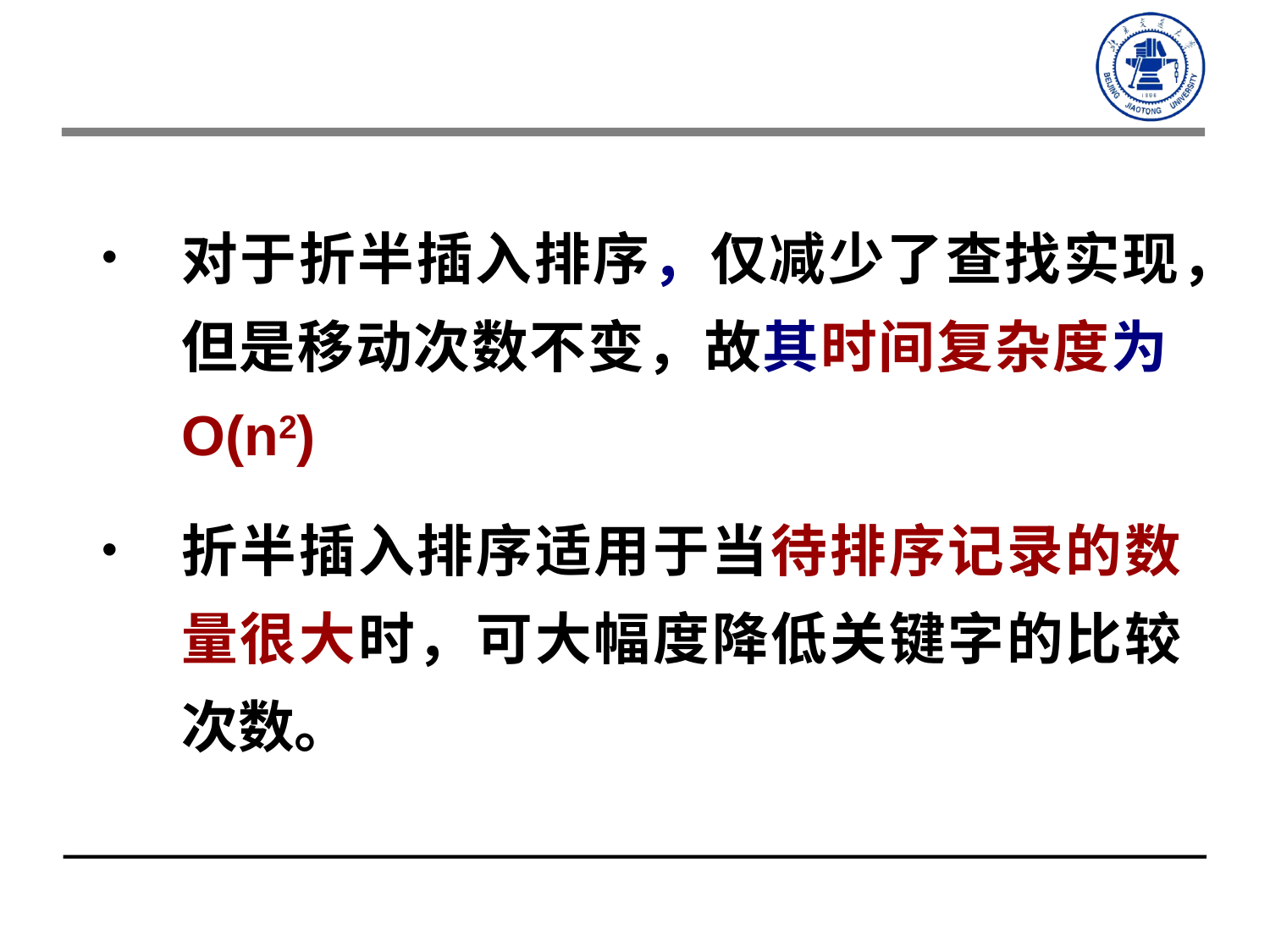

对于折半插入排序，仅减少了查找实现，但是移动次数不变，故其时间复杂度为O(n2)
折半插入排序适用于当待排序记录的数量很大时，可大幅度降低关键字的比较次数。